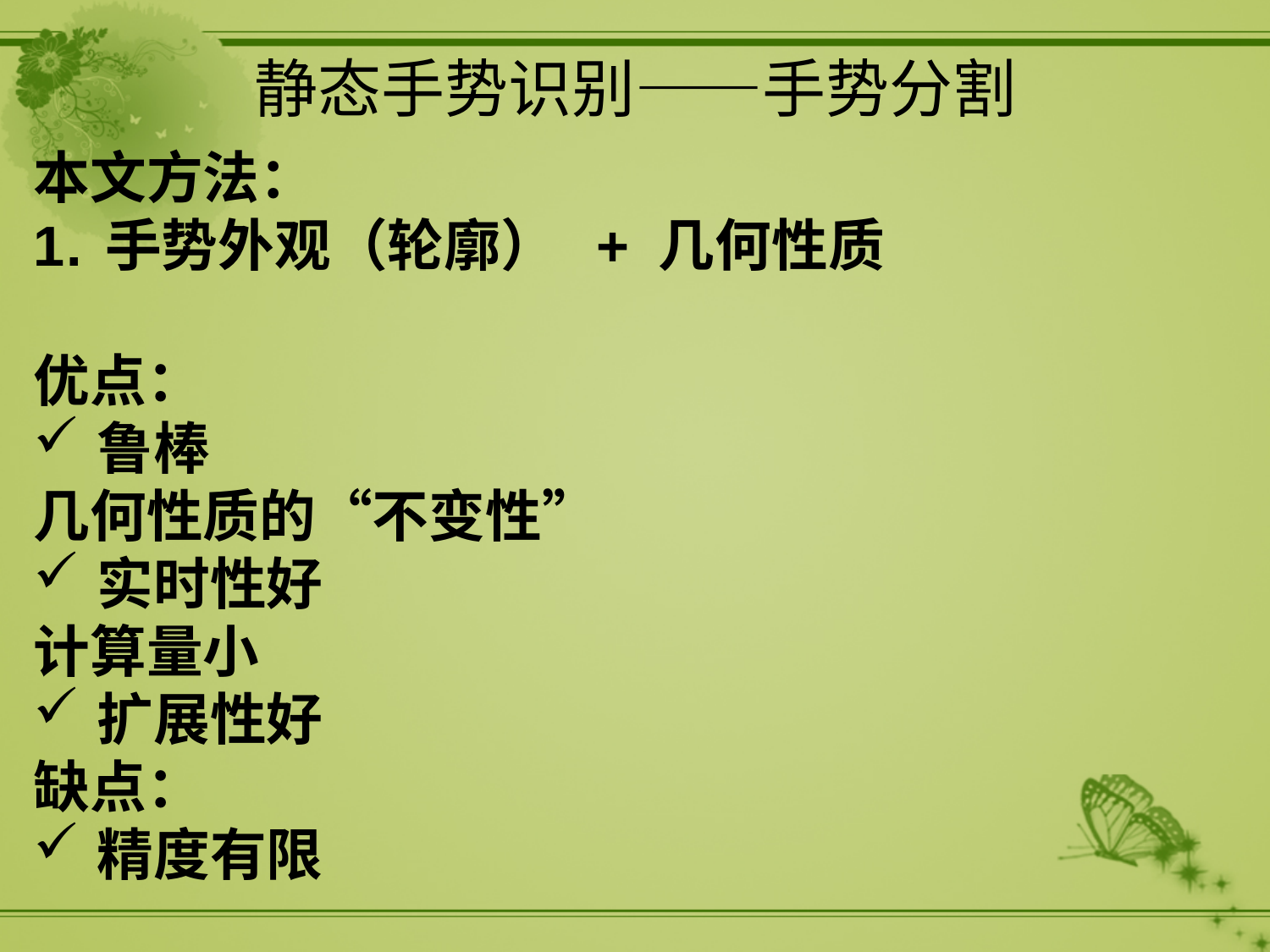

静态手势识别——手势分割
本文方法：
手势外观（轮廓）  + 几何性质

优点：
鲁棒
几何性质的“不变性”
实时性好
计算量小
扩展性好
缺点：
精度有限